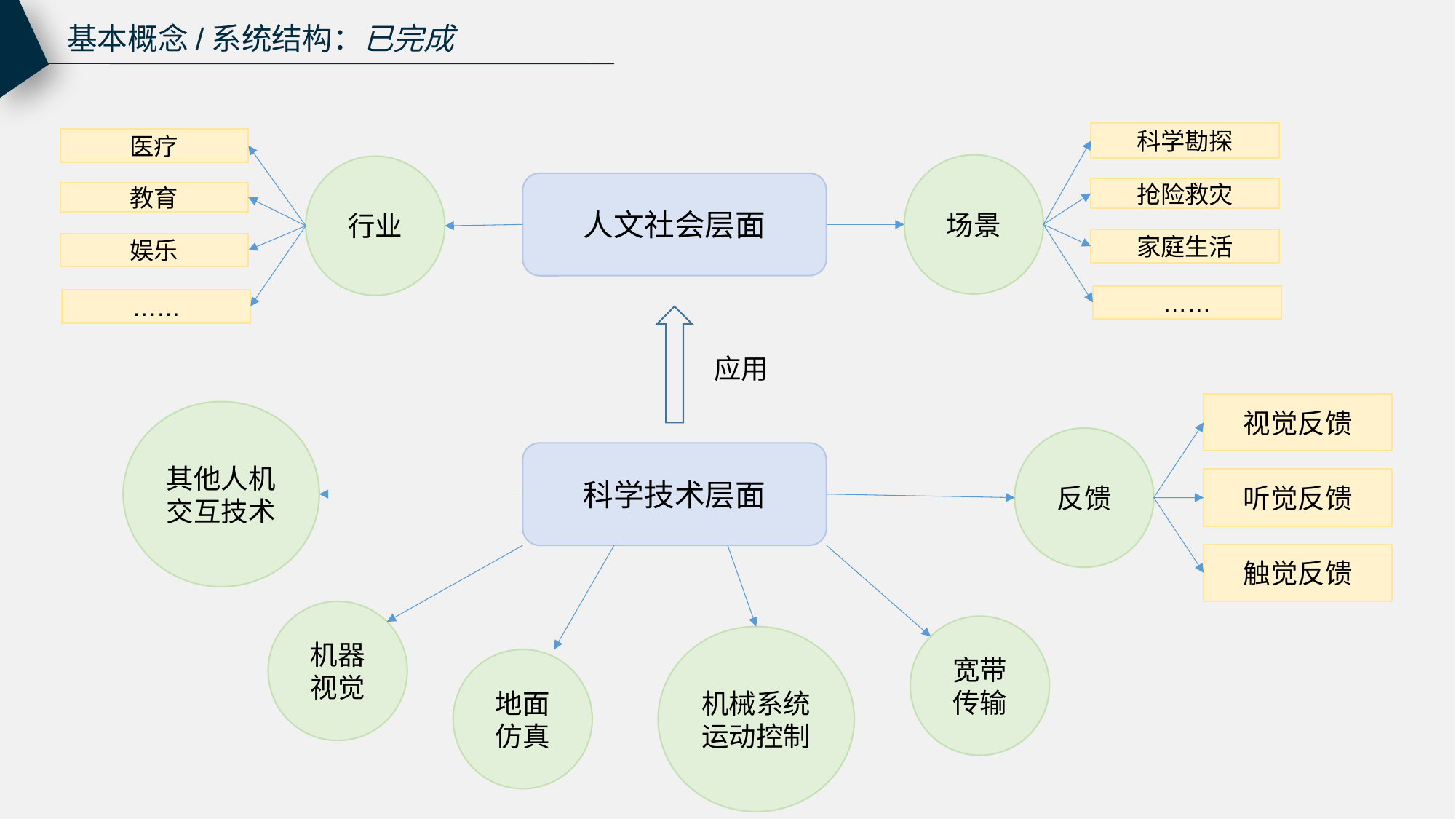

基本概念/系统结构：已完成

科学勘探
医疗
场景
行业
人文社会层面
抢险救灾
教育
家庭生活
娱乐
……
……

应用
视觉反馈
其他人机交互技术
反馈
科学技术层面
听觉反馈
触觉反馈
机器视觉
宽带传输
机械系统
运动控制
地面仿真